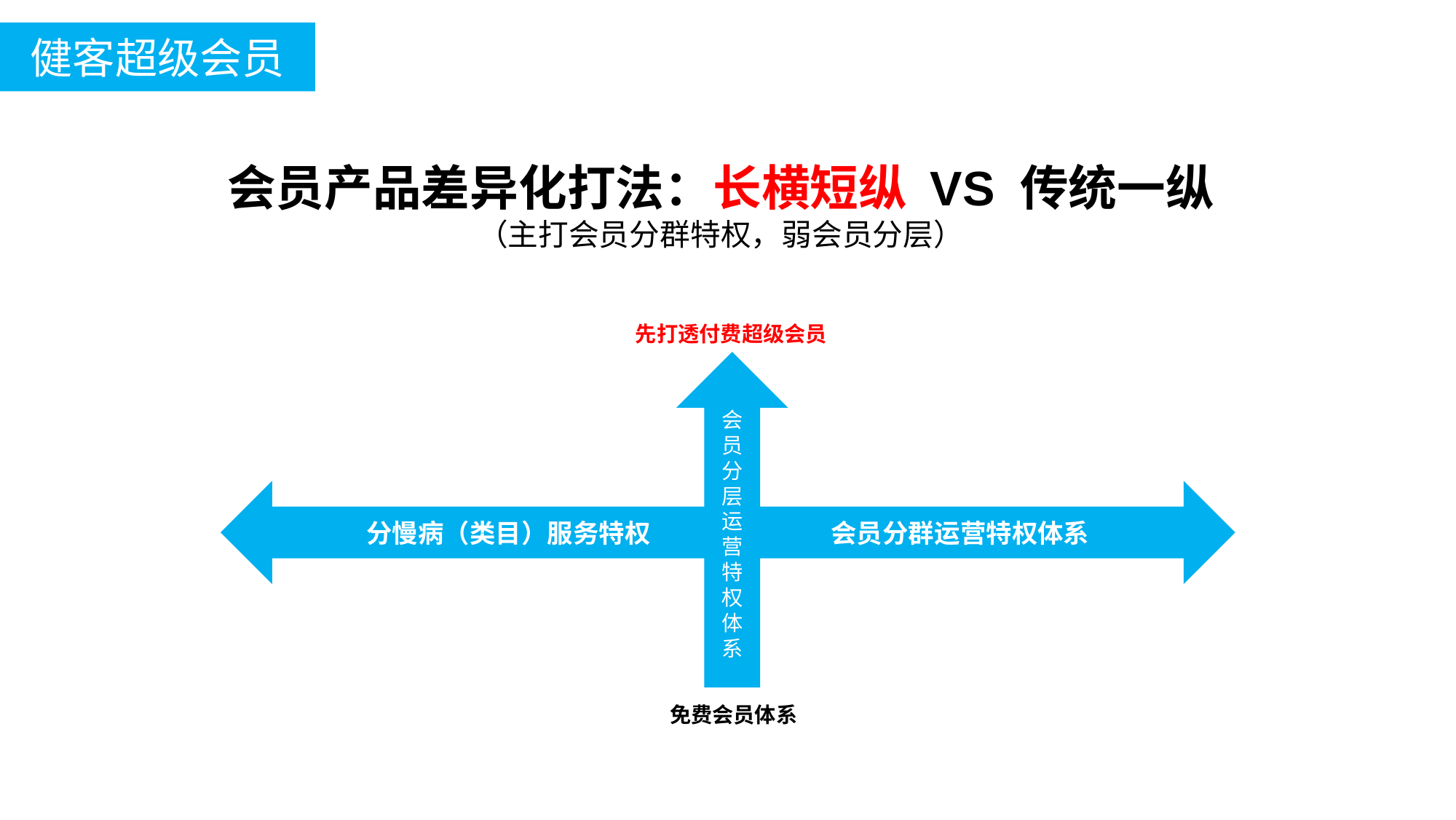

健客超级会员
会员产品差异化打法：长横短纵 VS 传统一纵
（主打会员分群特权，弱会员分层）
先打透付费超级会员
会员分层运营特权体系
分慢病（类目）服务特权                               会员分群运营特权体系
免费会员体系